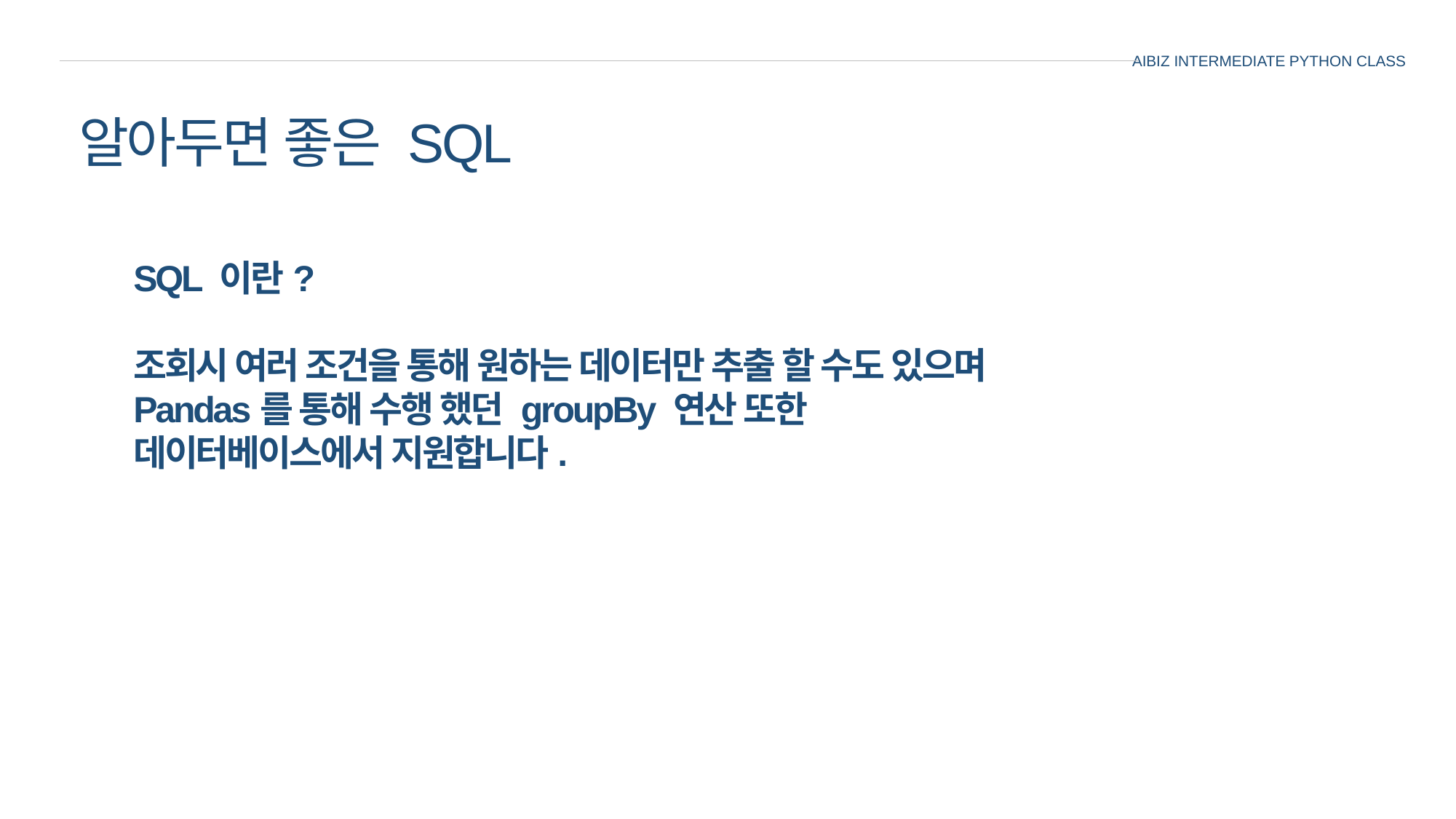

AIBIZ INTERMEDIATE PYTHON CLASS
알아두면 좋은 SQL
SQL 이란?

조회시 여러 조건을 통해 원하는 데이터만 추출 할 수도 있으며
Pandas를 통해 수행 했던 groupBy 연산 또한
데이터베이스에서 지원합니다.